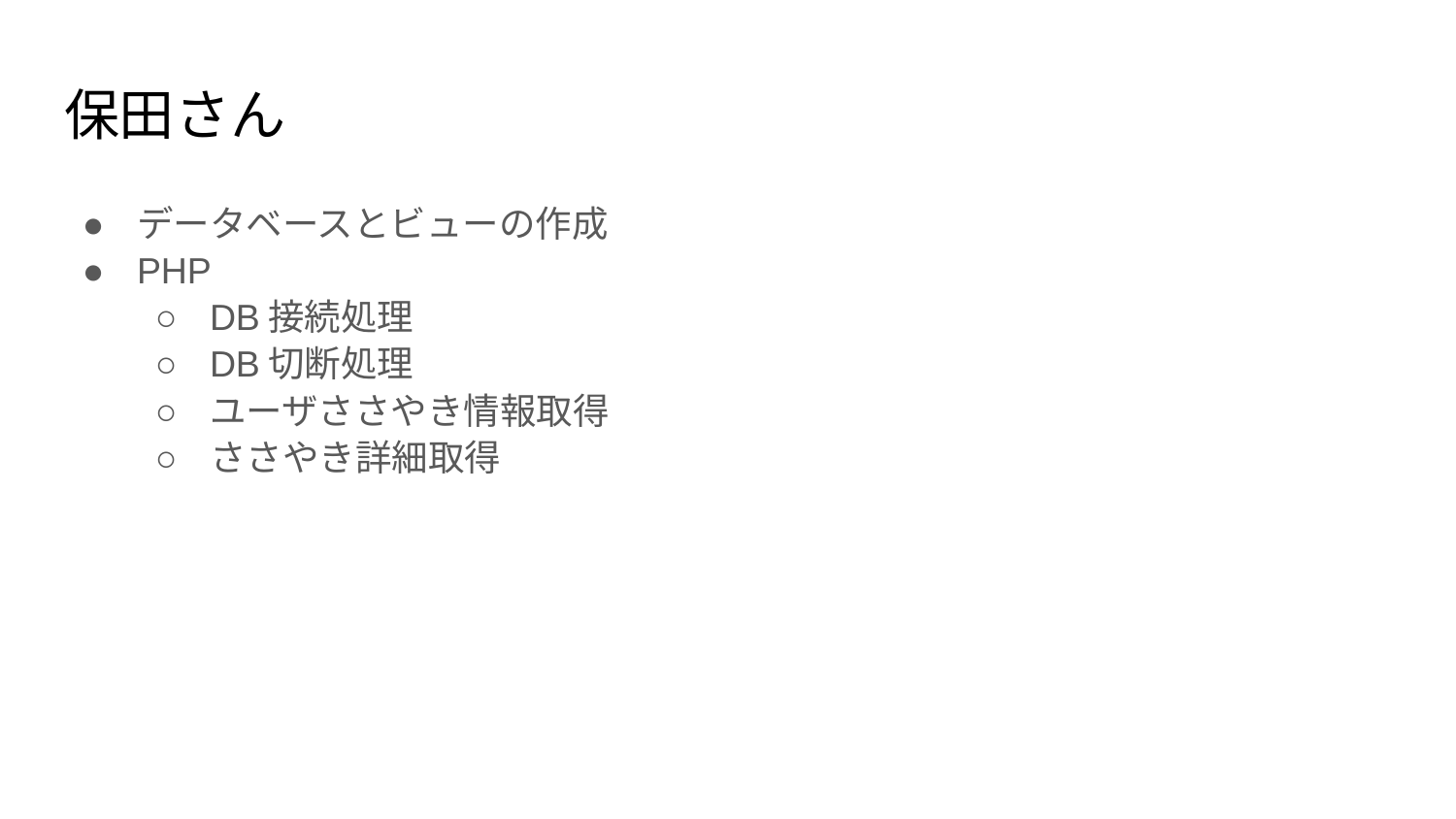

# 保田さん
データベースとビューの作成
PHP
DB接続処理
DB切断処理
ユーザささやき情報取得
ささやき詳細取得